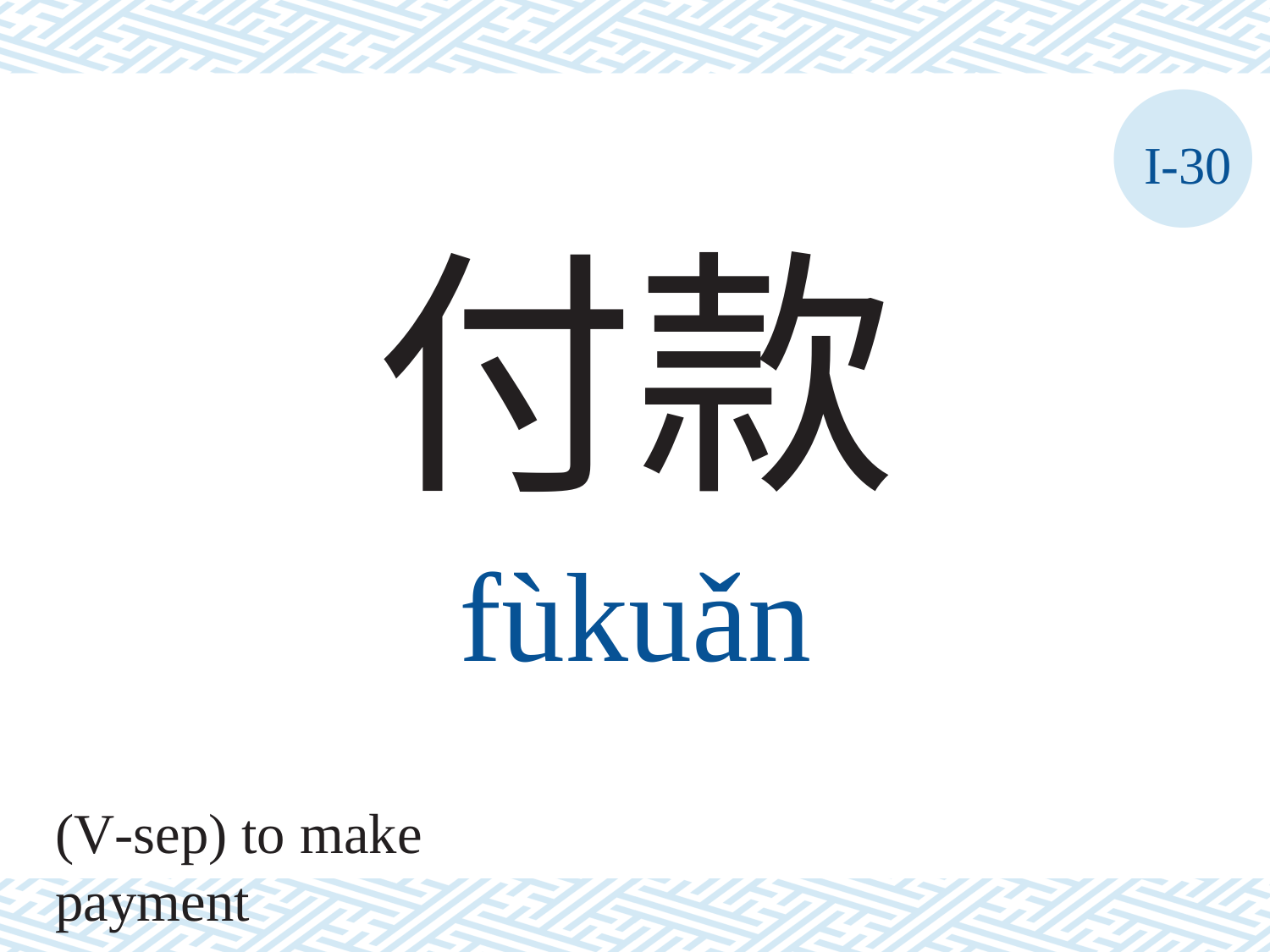

I-30
付款
fùkuǎn
(V-sep) to make payment